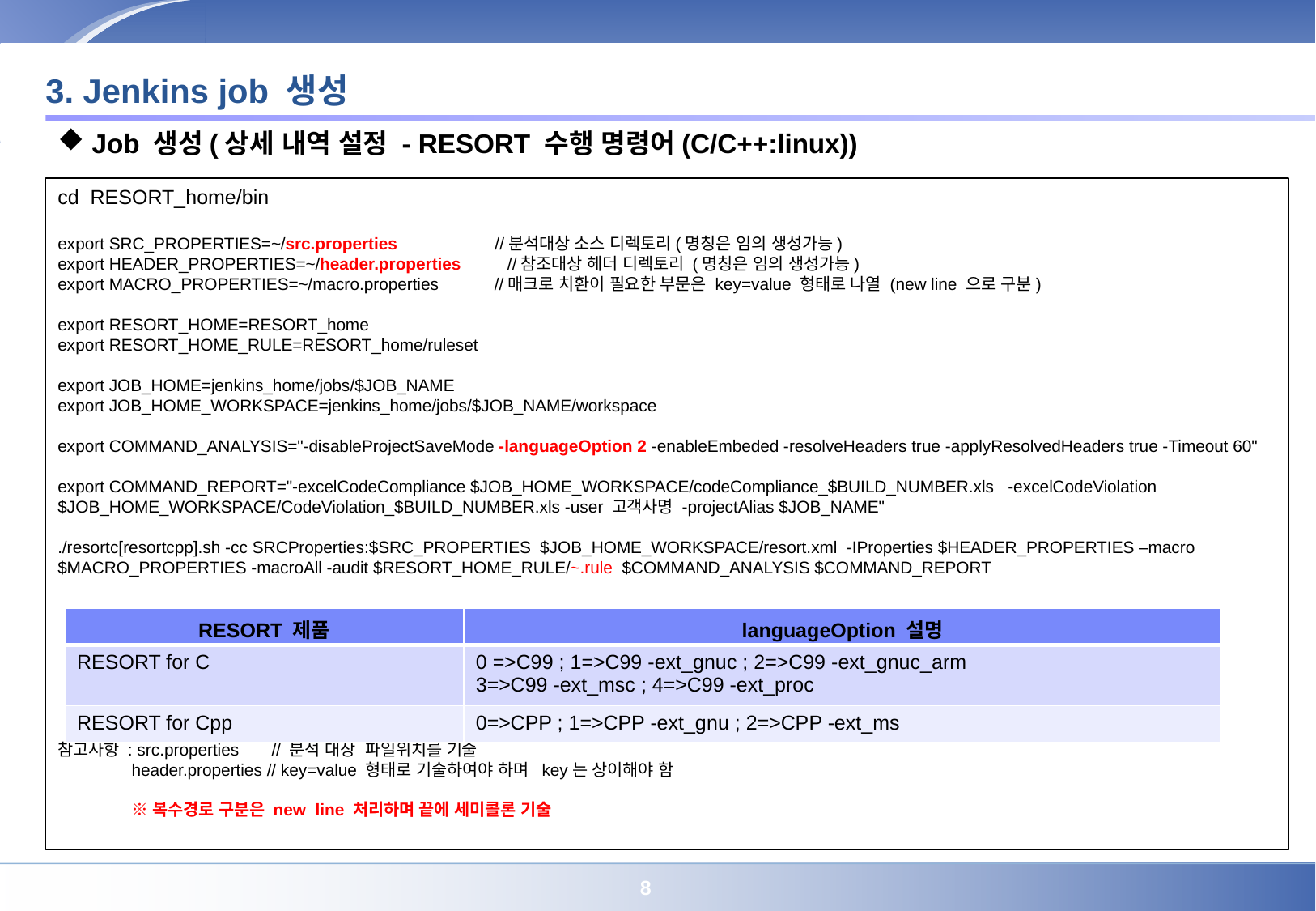

# 3. Jenkins job 생성
 Job 생성(상세 내역 설정 - RESORT 수행 명령어(C/C++:linux))

cd  RESORT_home/bin

export SRC_PROPERTIES=~/src.properties                     //분석대상 소스 디렉토리(명칭은 임의 생성가능)
export HEADER_PROPERTIES=~/header.properties          //참조대상 헤더 디렉토리 (명칭은 임의 생성가능)
export MACRO_PROPERTIES=~/macro.properties            //매크로 치환이 필요한 부문은 key=value 형태로 나열 (new line 으로 구분)

export RESORT_HOME=RESORT_home
export RESORT_HOME_RULE=RESORT_home/ruleset

export JOB_HOME=jenkins_home/jobs/$JOB_NAME
export JOB_HOME_WORKSPACE=jenkins_home/jobs/$JOB_NAME/workspace

export COMMAND_ANALYSIS="-disableProjectSaveMode -languageOption 2 -enableEmbeded -resolveHeaders true -applyResolvedHeaders true -Timeout 60"

export COMMAND_REPORT="-excelCodeCompliance $JOB_HOME_WORKSPACE/codeCompliance_$BUILD_NUMBER.xls   -excelCodeViolation $JOB_HOME_WORKSPACE/CodeViolation_$BUILD_NUMBER.xls -user 고객사명 -projectAlias $JOB_NAME"

./resortc[resortcpp].sh -cc SRCProperties:$SRC_PROPERTIES  $JOB_HOME_WORKSPACE/resort.xml  -IProperties $HEADER_PROPERTIES –macro $MACRO_PROPERTIES -macroAll -audit $RESORT_HOME_RULE/~.rule  $COMMAND_ANALYSIS $COMMAND_REPORT

참고사항 : src.properties       // 분석 대상  파일위치를 기술
           header.properties // key=value 형태로 기술하여야 하며  key는 상이해야 함

           ※복수경로 구분은 new  line 처리하며 끝에 세미콜론 기술

| RESORT 제품 | languageOption 설명 |
| --- | --- |
| RESORT for C | 0 =>C99 ; 1=>C99 -ext\_gnuc ; 2=>C99 -ext\_gnuc\_arm 3=>C99 -ext\_msc ; 4=>C99 -ext\_proc |
| RESORT for Cpp | 0=>CPP ; 1=>CPP -ext\_gnu ; 2=>CPP -ext\_ms |
8